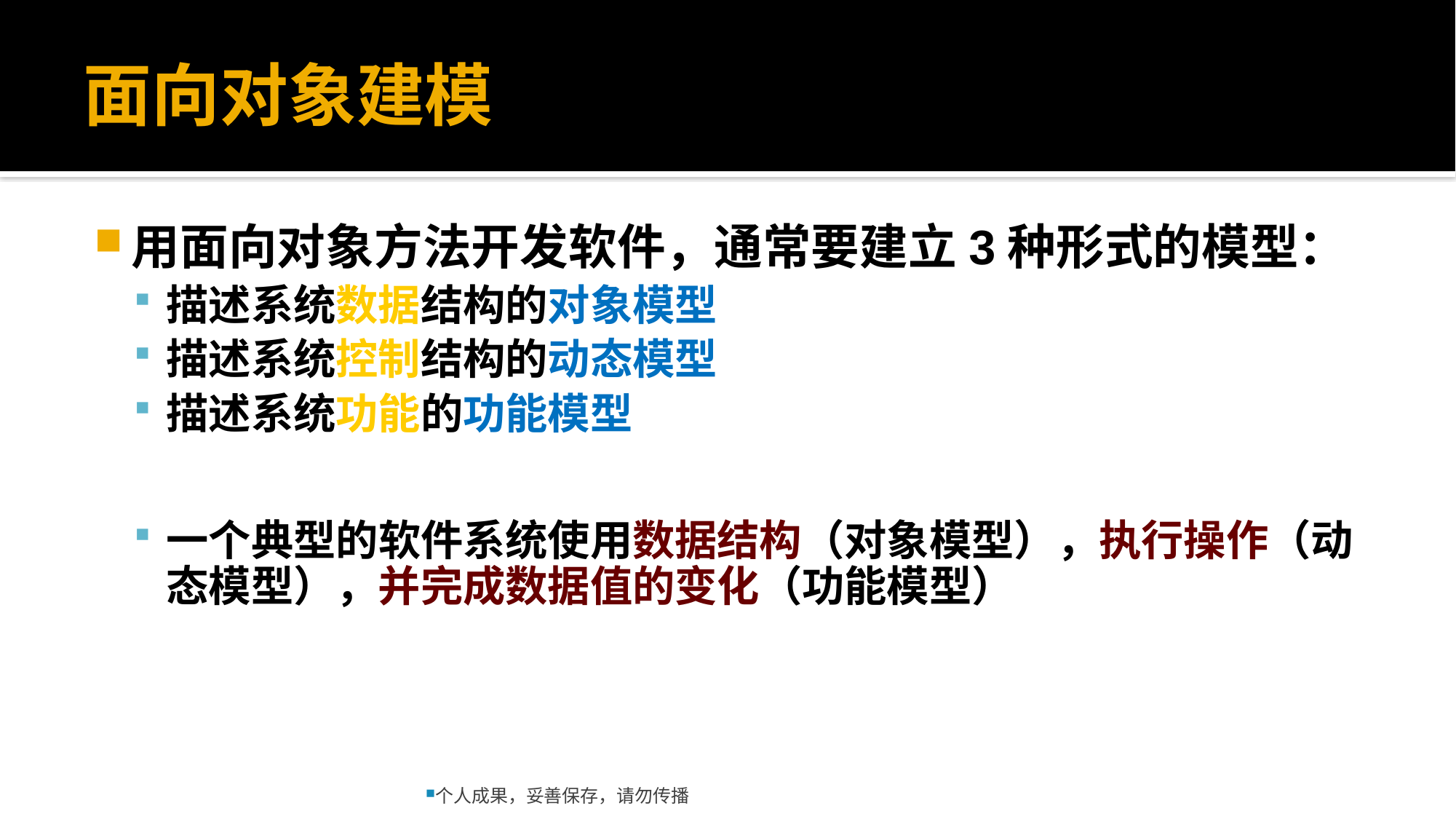

# 面向对象建模
用面向对象方法开发软件，通常要建立3种形式的模型：
描述系统数据结构的对象模型
描述系统控制结构的动态模型
描述系统功能的功能模型

一个典型的软件系统使用数据结构（对象模型），执行操作（动态模型），并完成数据值的变化（功能模型）
个人成果，妥善保存，请勿传播